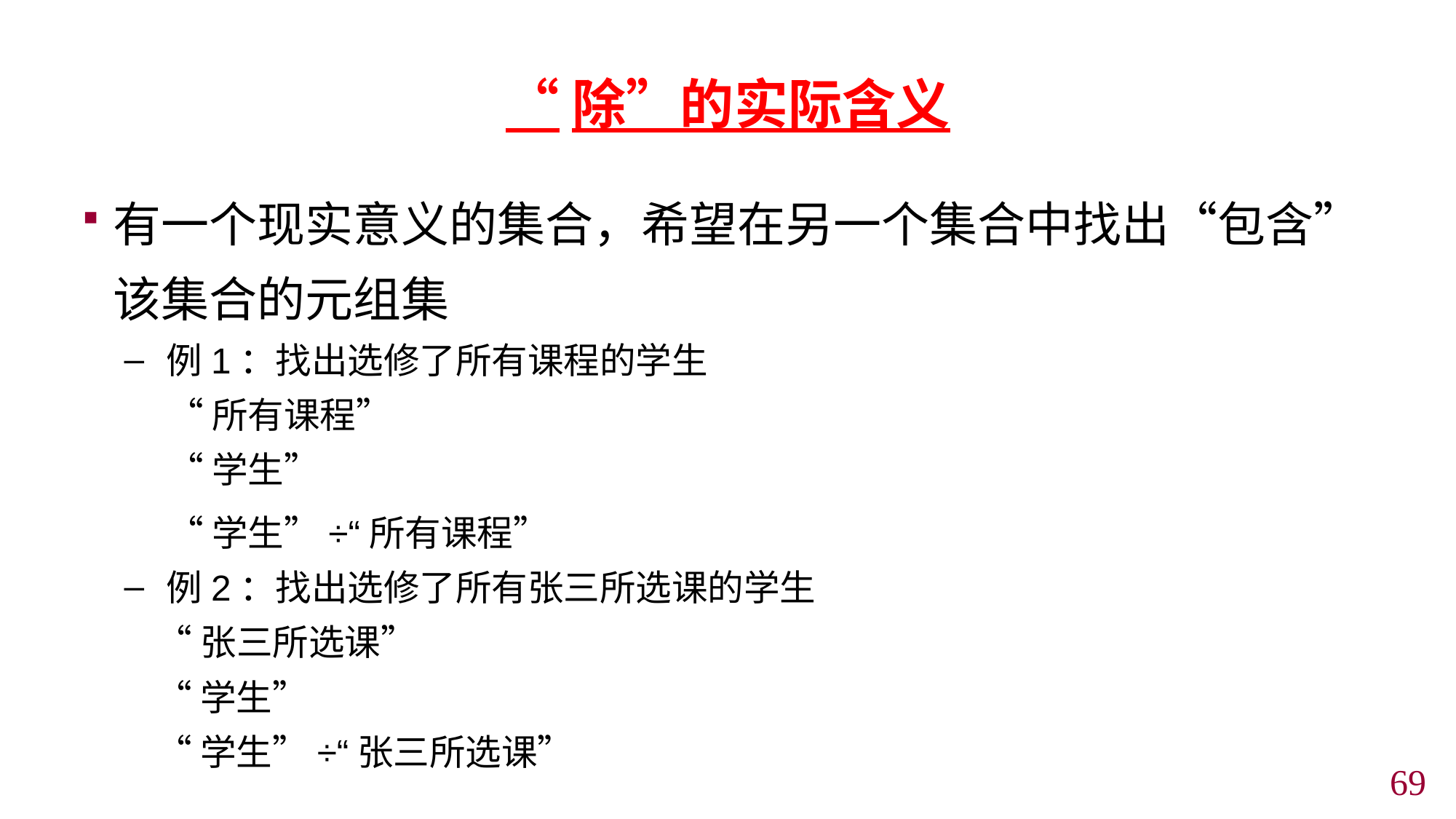

“除”的实际含义

有一个现实意义的集合，希望在另一个集合中找出“包含”该集合的元组集
例1：找出选修了所有课程的学生
“所有课程”
“学生”
“学生”÷“所有课程”
例2：找出选修了所有张三所选课的学生
“张三所选课”
“学生”
“学生”÷“张三所选课”
69